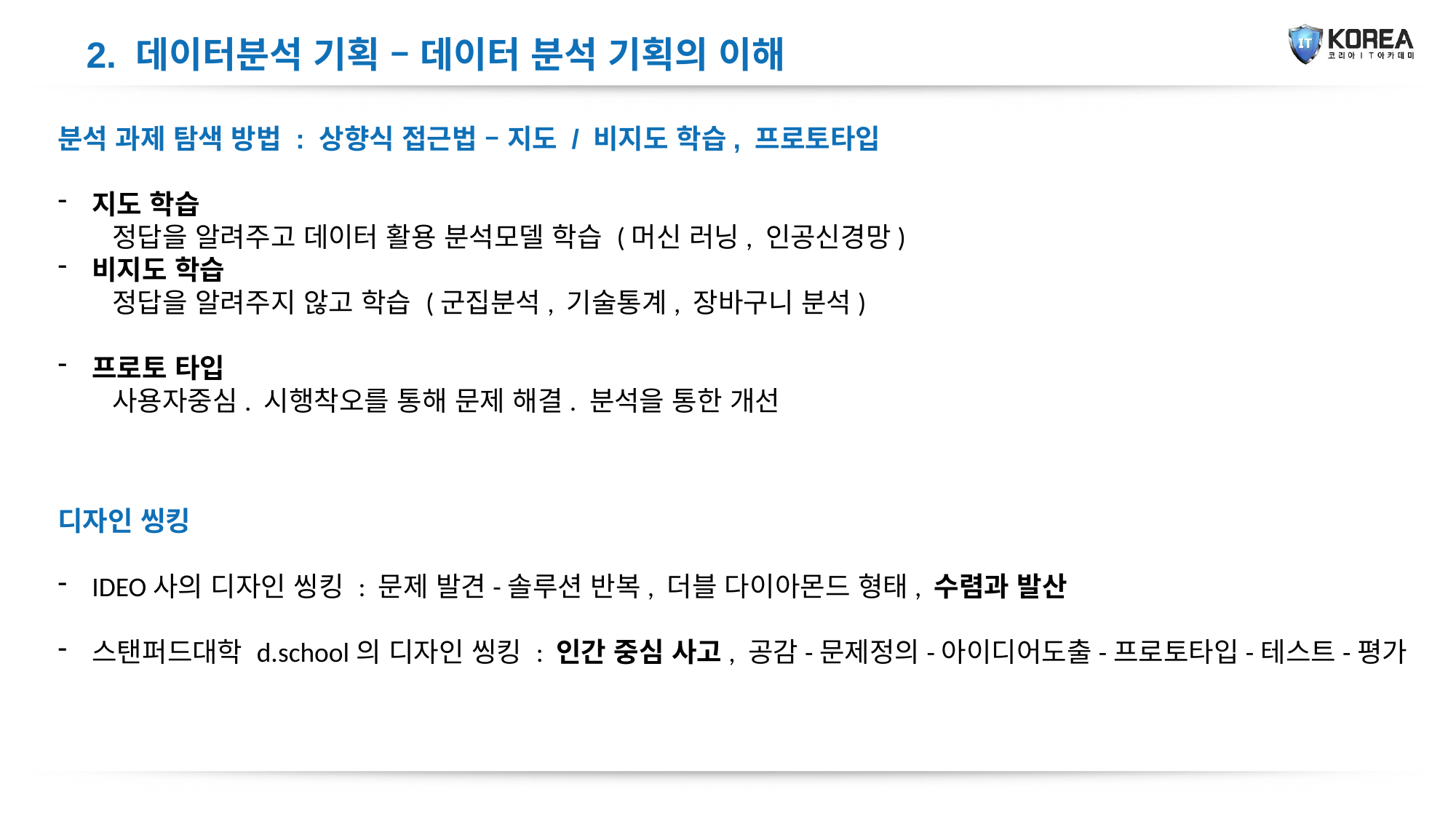

2. 데이터분석 기획 – 데이터 분석 기획의 이해
분석 과제 탐색 방법 : 상향식 접근법 – 지도 / 비지도 학습, 프로토타입

지도 학습
정답을 알려주고 데이터 활용 분석모델 학습 (머신 러닝, 인공신경망)
비지도 학습
정답을 알려주지 않고 학습 (군집분석, 기술통계, 장바구니 분석)

프로토 타입
사용자중심. 시행착오를 통해 문제 해결. 분석을 통한 개선
디자인 씽킹

IDEO사의 디자인 씽킹 : 문제 발견-솔루션 반복, 더블 다이아몬드 형태, 수렴과 발산

스탠퍼드대학 d.school의 디자인 씽킹 : 인간 중심 사고, 공감-문제정의-아이디어도출-프로토타입-테스트-평가